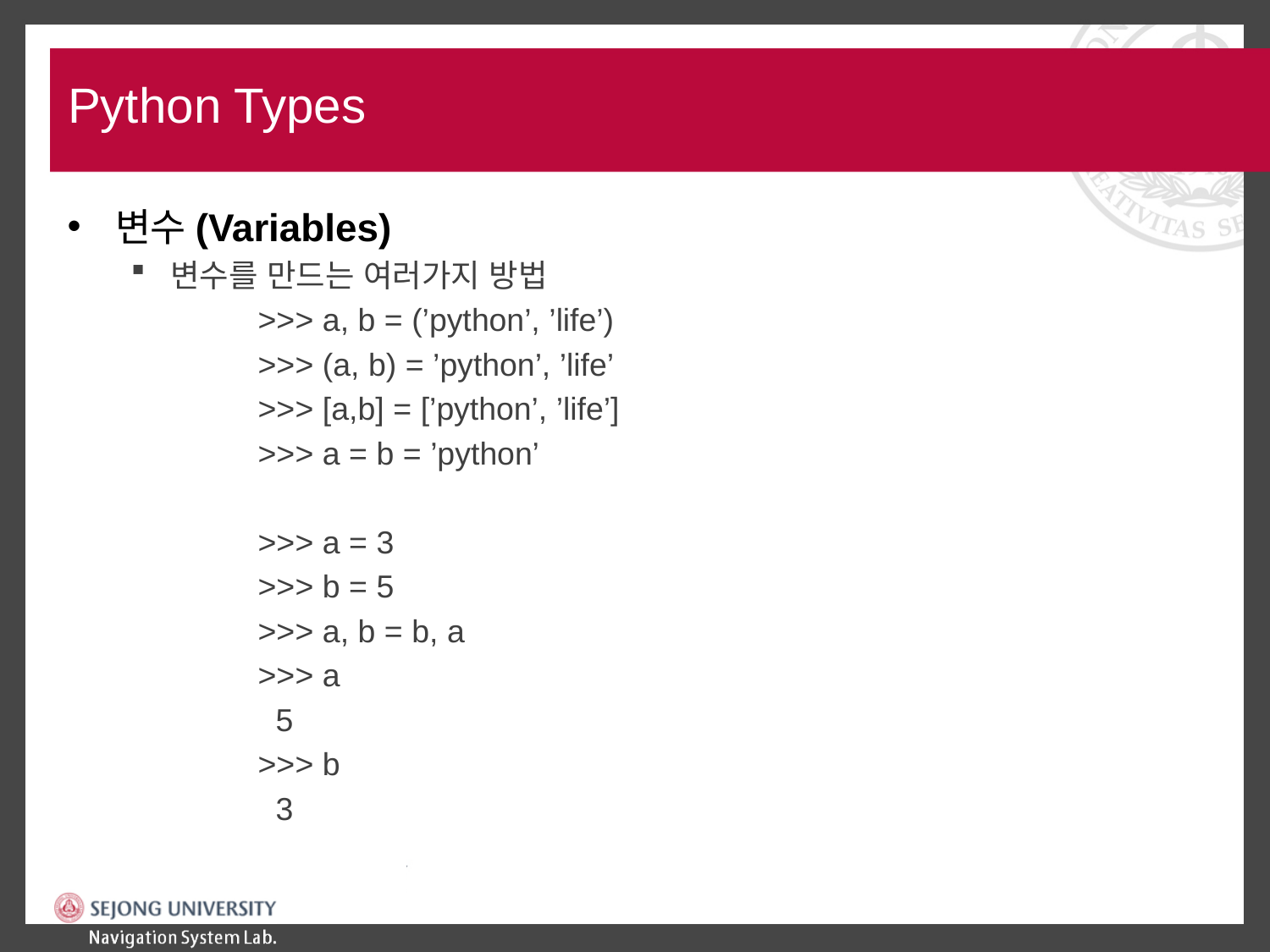

# Python Types
변수(Variables)
변수를 만드는 여러가지 방법
>>> a, b = (’python’, ’life’)
>>> (a, b) = ’python’, ’life’
>>> [a,b] = [’python’, ’life’]
>>> a = b = ’python’

>>> a = 3
>>> b = 5
>>> a, b = b, a
>>> a
  5
>>> b
  3